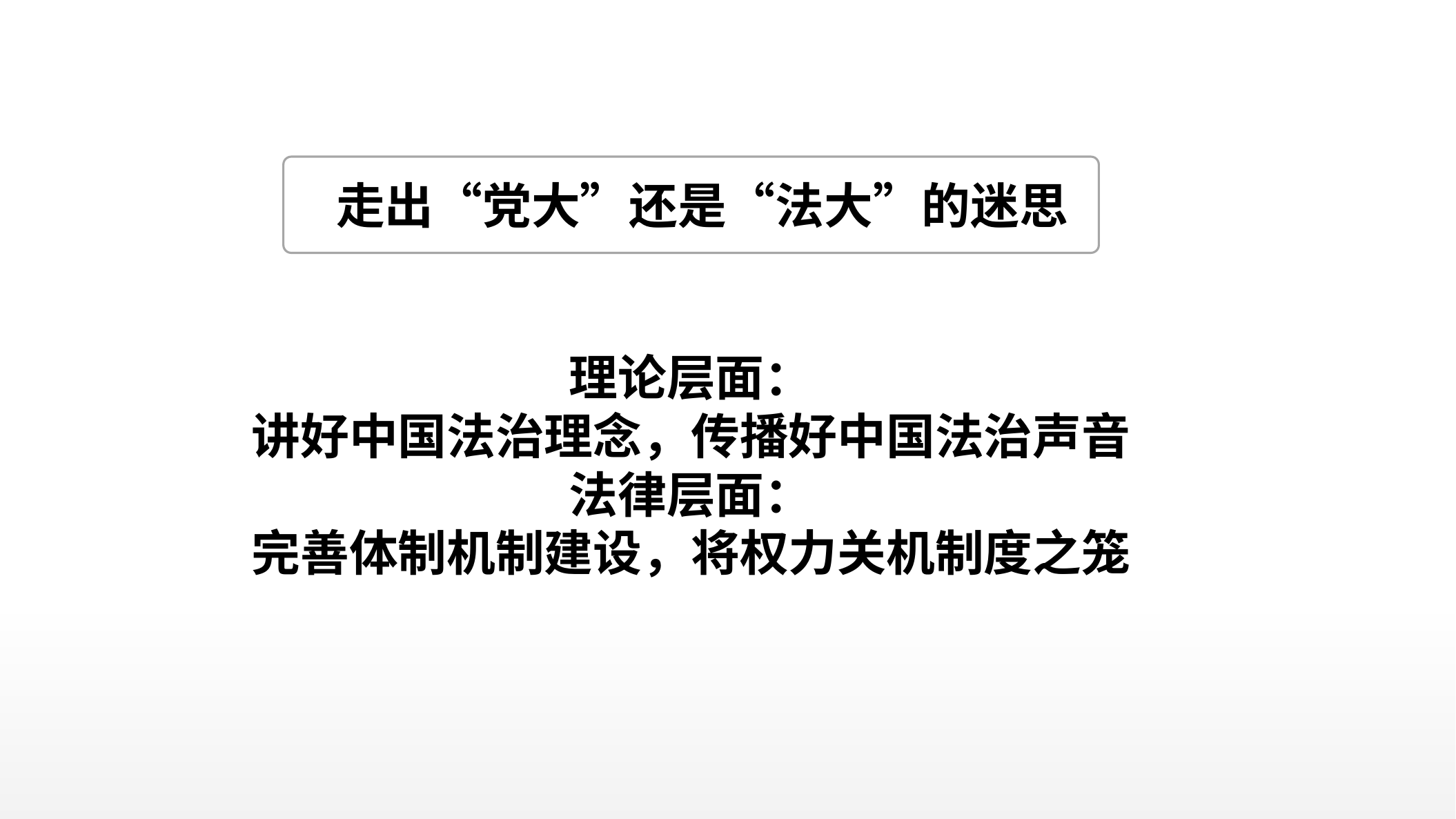

走出“党大”还是“法大”的迷思
理论层面：
讲好中国法治理念，传播好中国法治声音
法律层面：
完善体制机制建设，将权力关机制度之笼